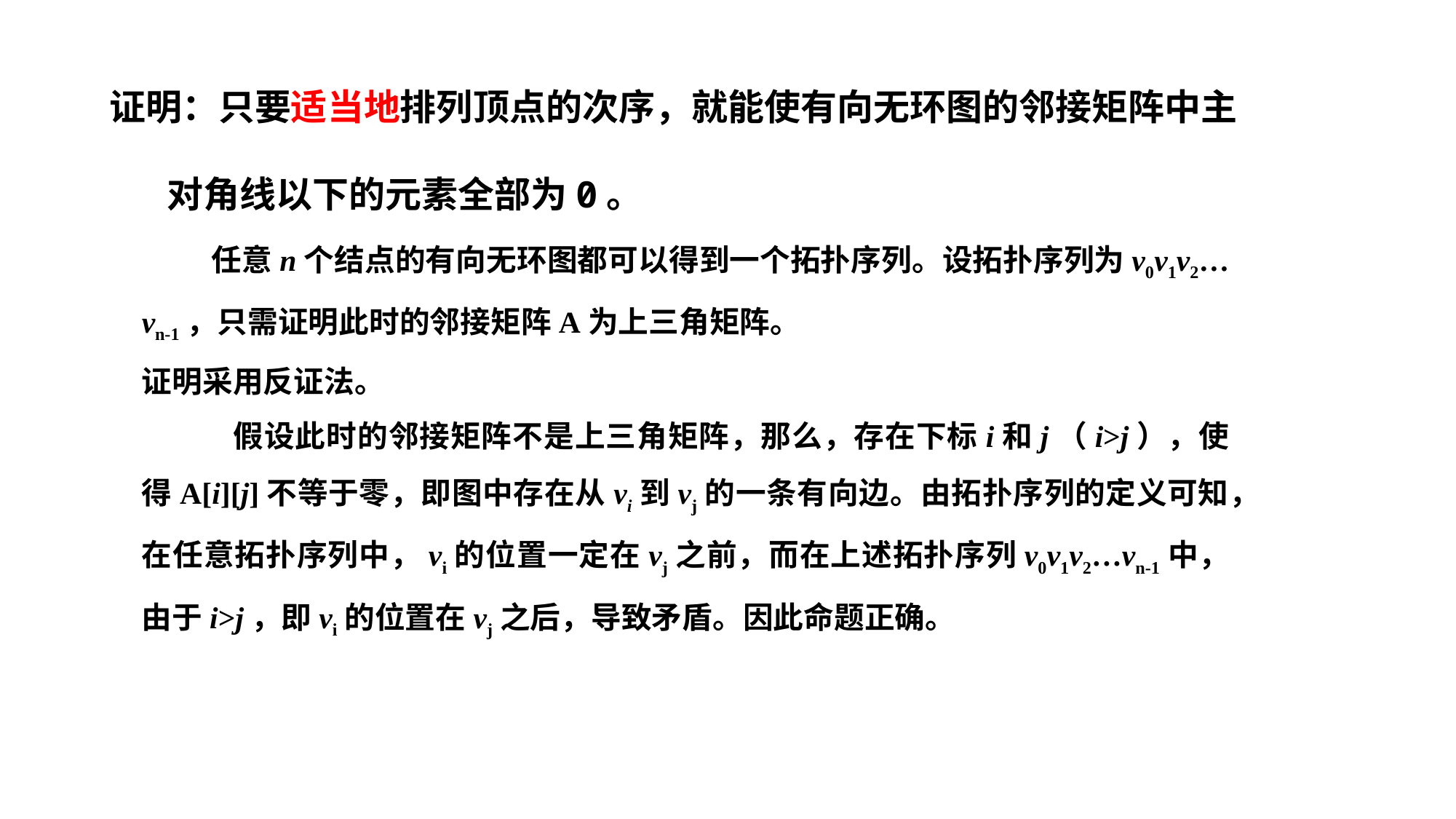

证明：只要适当地排列顶点的次序，就能使有向无环图的邻接矩阵中主
      对角线以下的元素全部为0。
         任意n个结点的有向无环图都可以得到一个拓扑序列。设拓扑序列为v0v1v2…vn-1，只需证明此时的邻接矩阵A为上三角矩阵。
证明采用反证法。
           假设此时的邻接矩阵不是上三角矩阵，那么，存在下标i和j（i>j），使得A[i][j]不等于零，即图中存在从vi到vj的一条有向边。由拓扑序列的定义可知，在任意拓扑序列中，vi的位置一定在vj之前，而在上述拓扑序列v0v1v2…vn-1中，由于i>j，即vi的位置在vj之后，导致矛盾。因此命题正确。